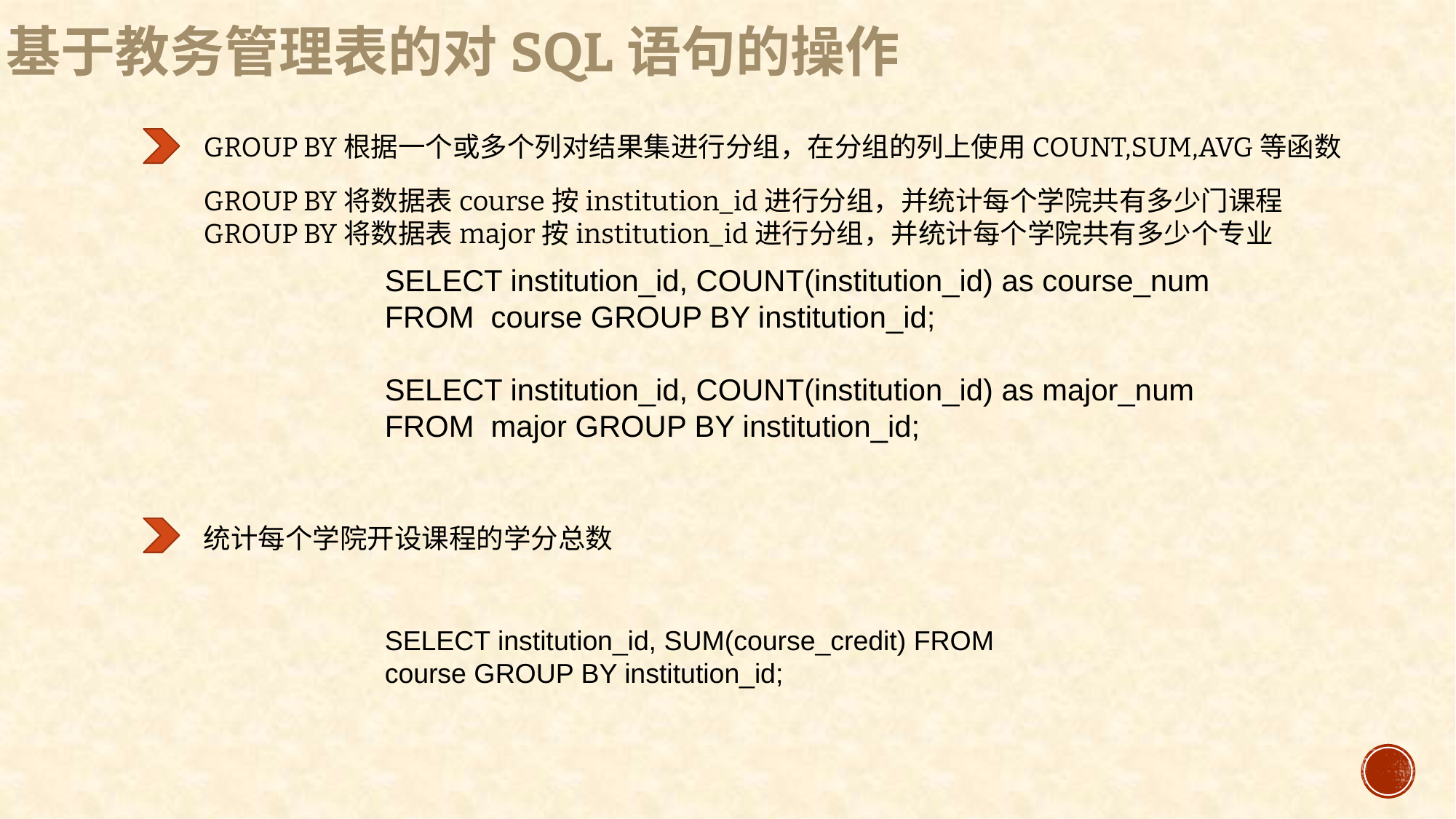

基于教务管理表的对SQL语句的操作
GROUP BY根据一个或多个列对结果集进行分组，在分组的列上使用COUNT,SUM,AVG等函数

GROUP BY将数据表course按institution_id进行分组，并统计每个学院共有多少门课程
GROUP BY将数据表major按institution_id进行分组，并统计每个学院共有多少个专业
SELECT institution_id, COUNT(institution_id) as course_num
FROM  course GROUP BY institution_id;

SELECT institution_id, COUNT(institution_id) as major_num FROM  major GROUP BY institution_id;
统计每个学院开设课程的学分总数

SELECT institution_id, SUM(course_credit) FROM  course GROUP BY institution_id;